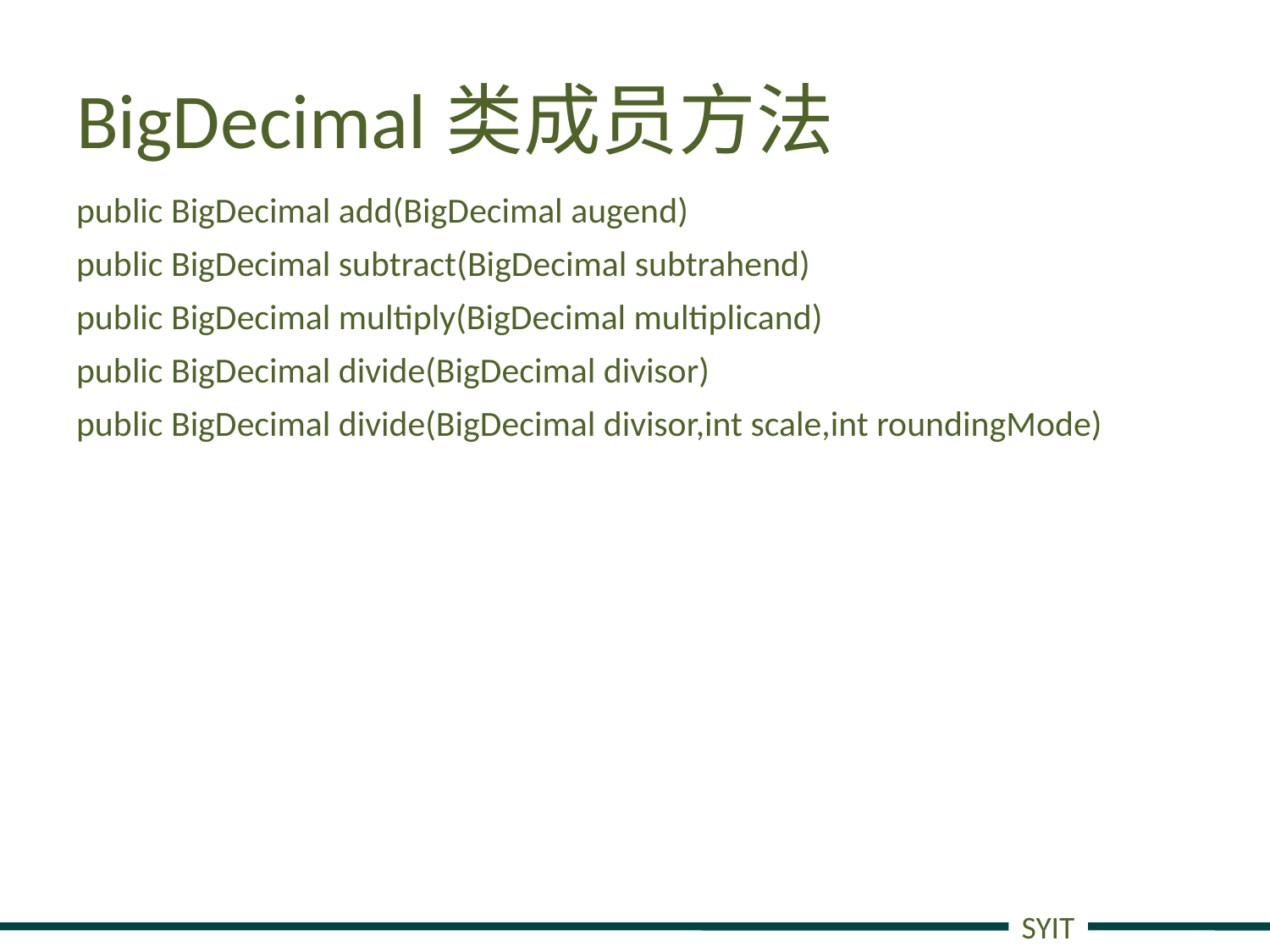

# BigDecimal类成员方法
public BigDecimal add(BigDecimal augend)
public BigDecimal subtract(BigDecimal subtrahend)
public BigDecimal multiply(BigDecimal multiplicand)
public BigDecimal divide(BigDecimal divisor)
public BigDecimal divide(BigDecimal divisor,int scale,int roundingMode)
SYIT